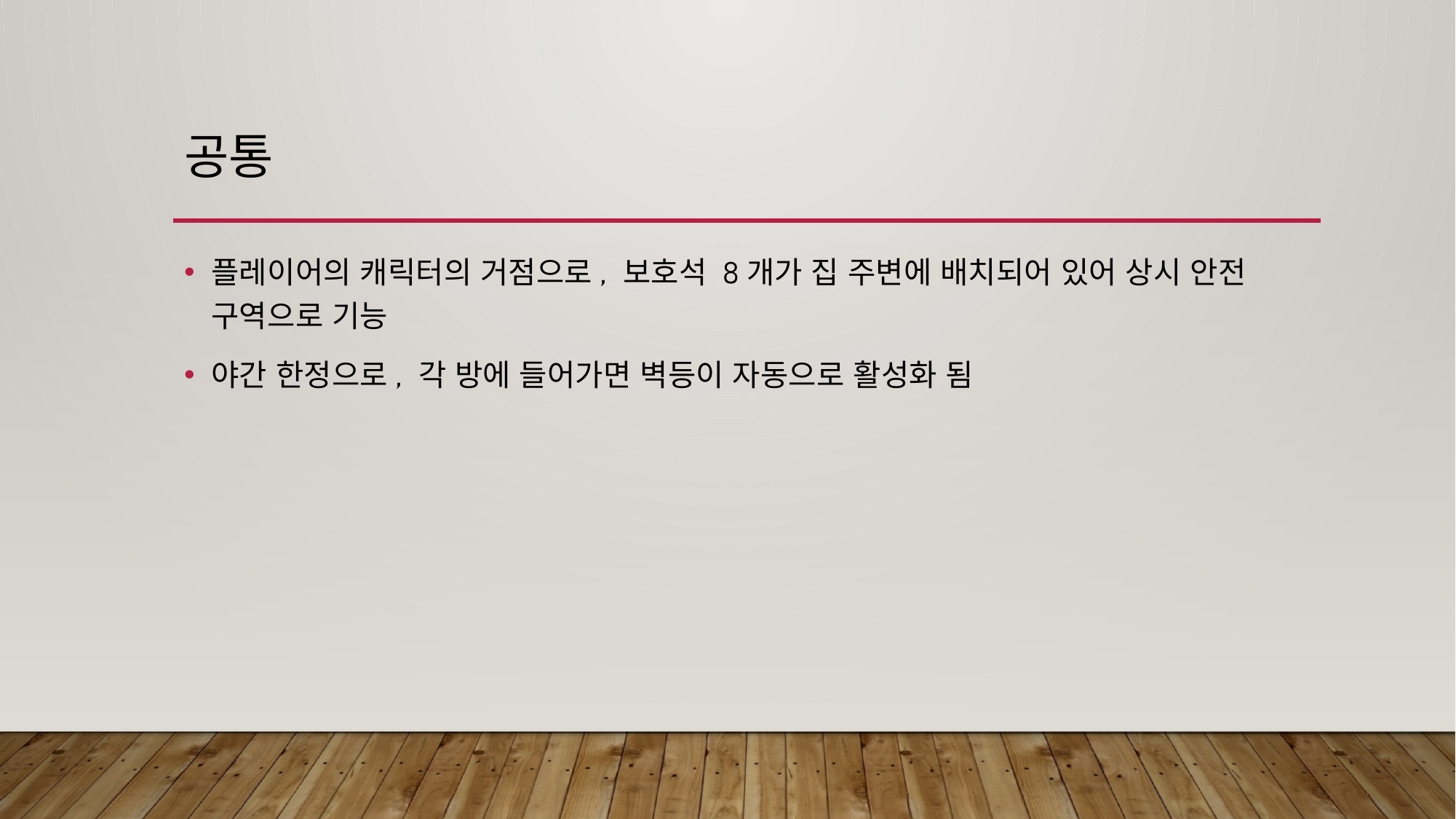

# 공통
플레이어의 캐릭터의 거점으로, 보호석 8개가 집 주변에 배치되어 있어 상시 안전 구역으로 기능
야간 한정으로, 각 방에 들어가면 벽등이 자동으로 활성화 됨